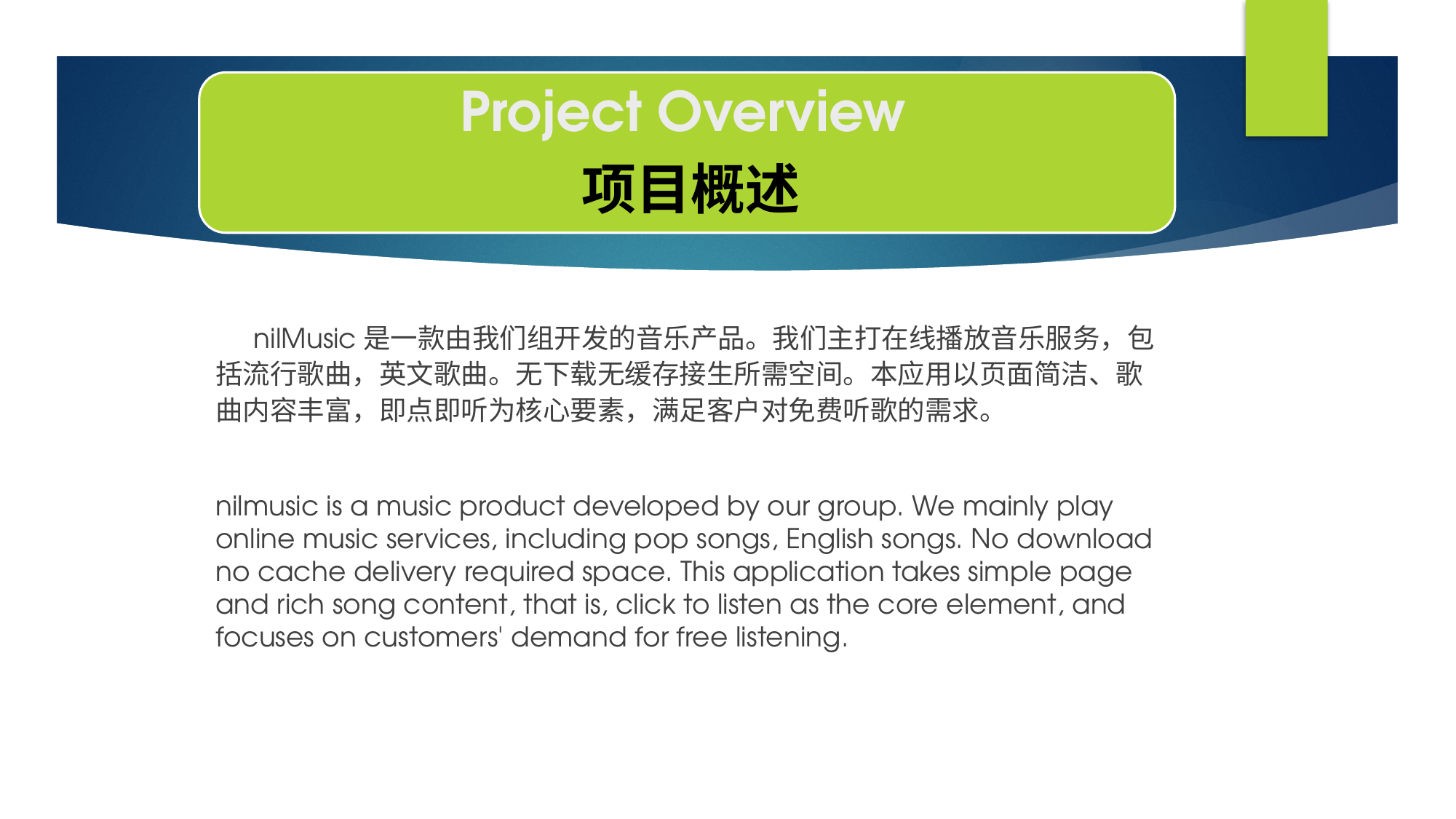

Project Overview
项目概述
     nilMusic是一款由我们组开发的音乐产品。我们主打在线播放音乐服务，包括流行歌曲，英文歌曲。无下载无缓存接生所需空间。本应用以页面简洁、歌曲内容丰富，即点即听为核心要素，满足客户对免费听歌的需求。

nilmusic is a music product developed by our group. We mainly play online music services, including pop songs, English songs. No download no cache delivery required space. This application takes simple page and rich song content, that is, click to listen as the core element, and focuses on customers' demand for free listening.